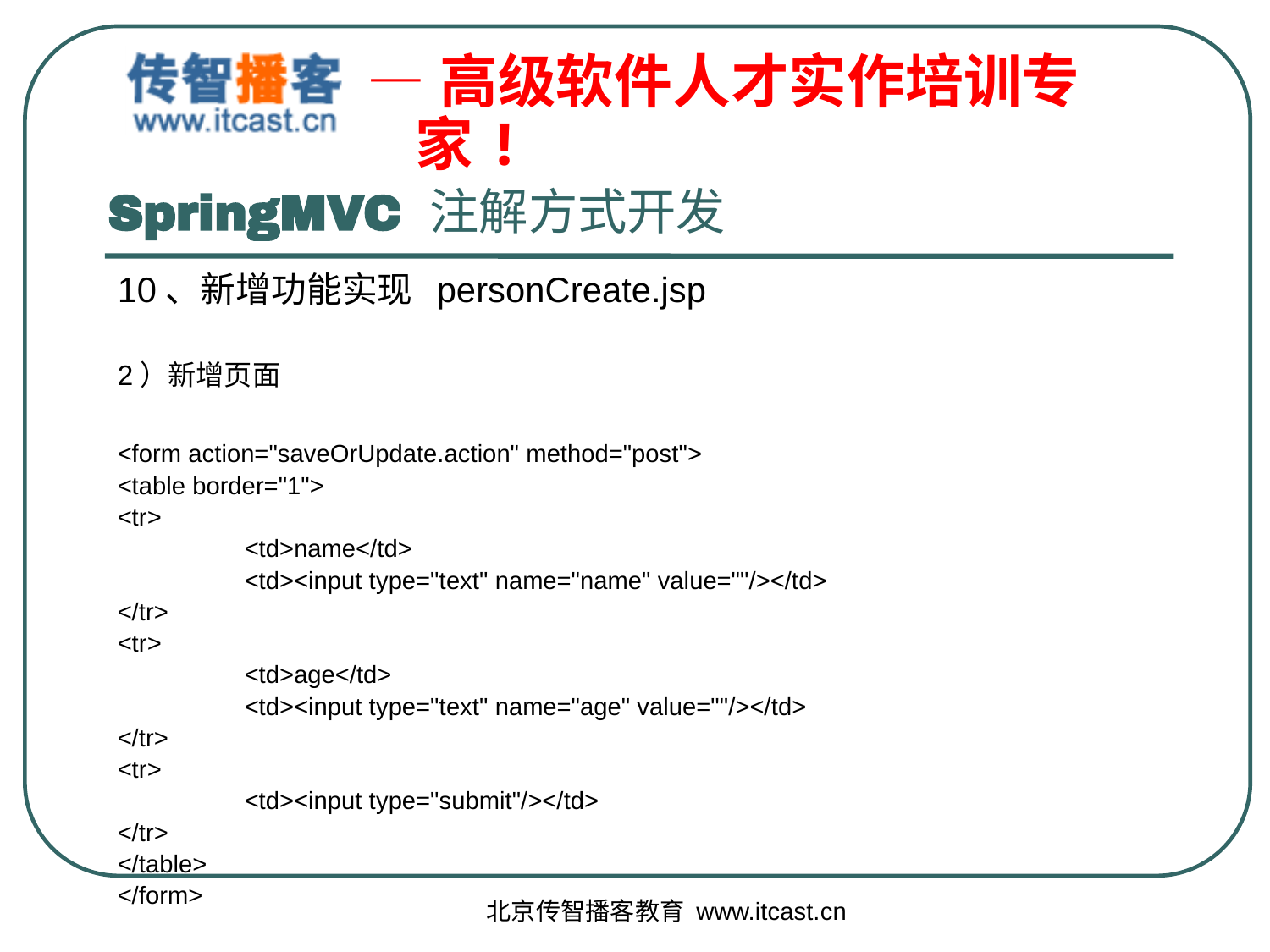

# SpringMVC 注解方式开发
10、新增功能实现  personCreate.jsp

2）新增页面

<form action="saveOrUpdate.action" method="post">
<table border="1">
<tr>
	<td>name</td>
	<td><input type="text" name="name" value=""/></td>
</tr>
<tr>
	<td>age</td>
	<td><input type="text" name="age" value=""/></td>
</tr>
<tr>
	<td><input type="submit"/></td>
</tr>
</table>
</form>
北京传智播客教育 www.itcast.cn